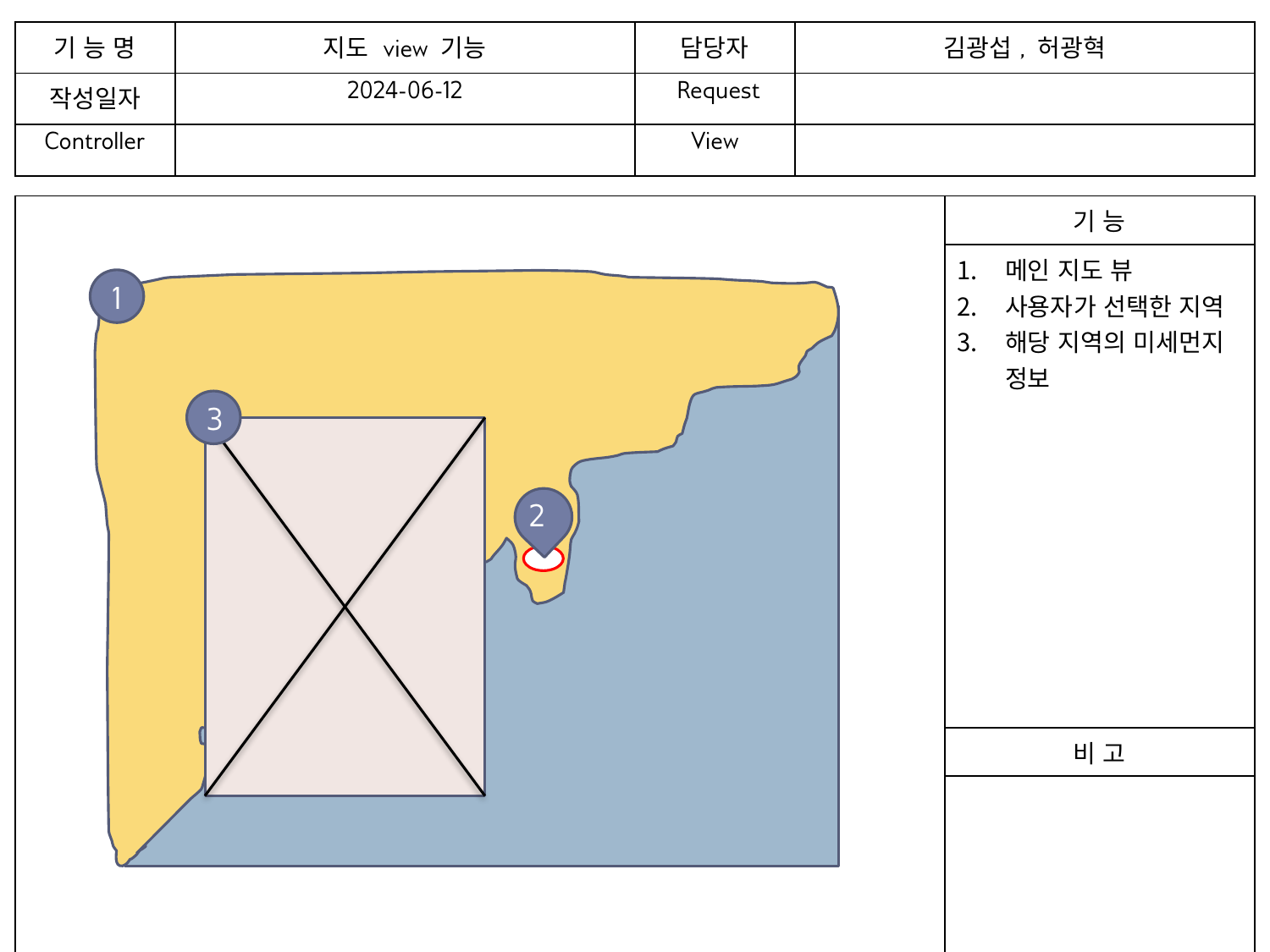

| 기 능 명 | 지도 view 기능 | 담당자 | 김광섭, 허광혁 |
| --- | --- | --- | --- |
| 작성일자 | 2024-06-12 | Request |  |
| Controller |  | View |  |
|  | 기 능 |
| --- | --- |
|  | 메인 지도 뷰 사용자가 선택한 지역 해당 지역의 미세먼지 정보 |
|  | 비 고 |
|  |  |
1

3

2